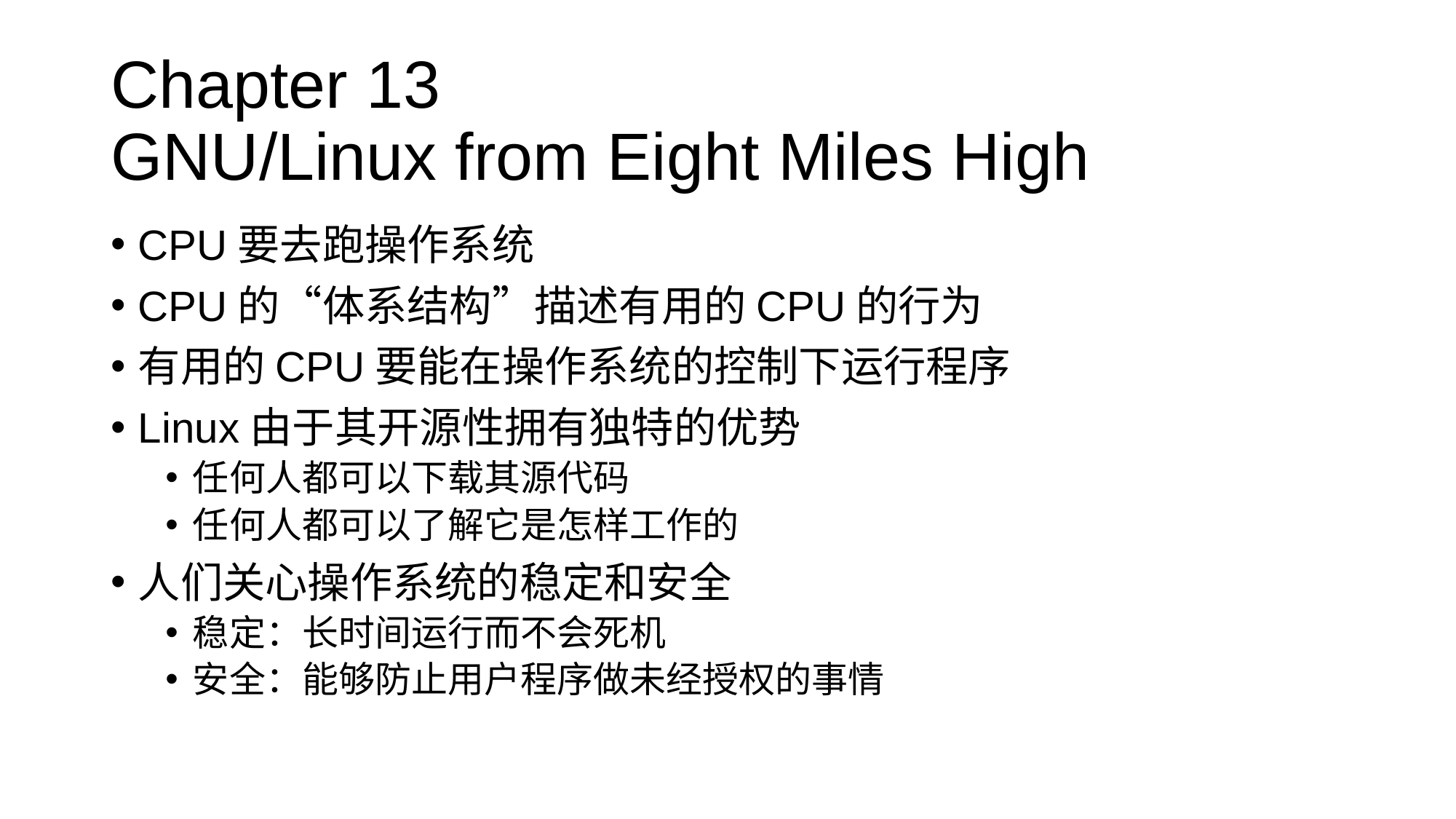

# Chapter 13 GNU/Linux from Eight Miles High
CPU要去跑操作系统
CPU的“体系结构”描述有用的CPU的行为
有用的CPU要能在操作系统的控制下运行程序
Linux由于其开源性拥有独特的优势
任何人都可以下载其源代码
任何人都可以了解它是怎样工作的
人们关心操作系统的稳定和安全
稳定：长时间运行而不会死机
安全：能够防止用户程序做未经授权的事情